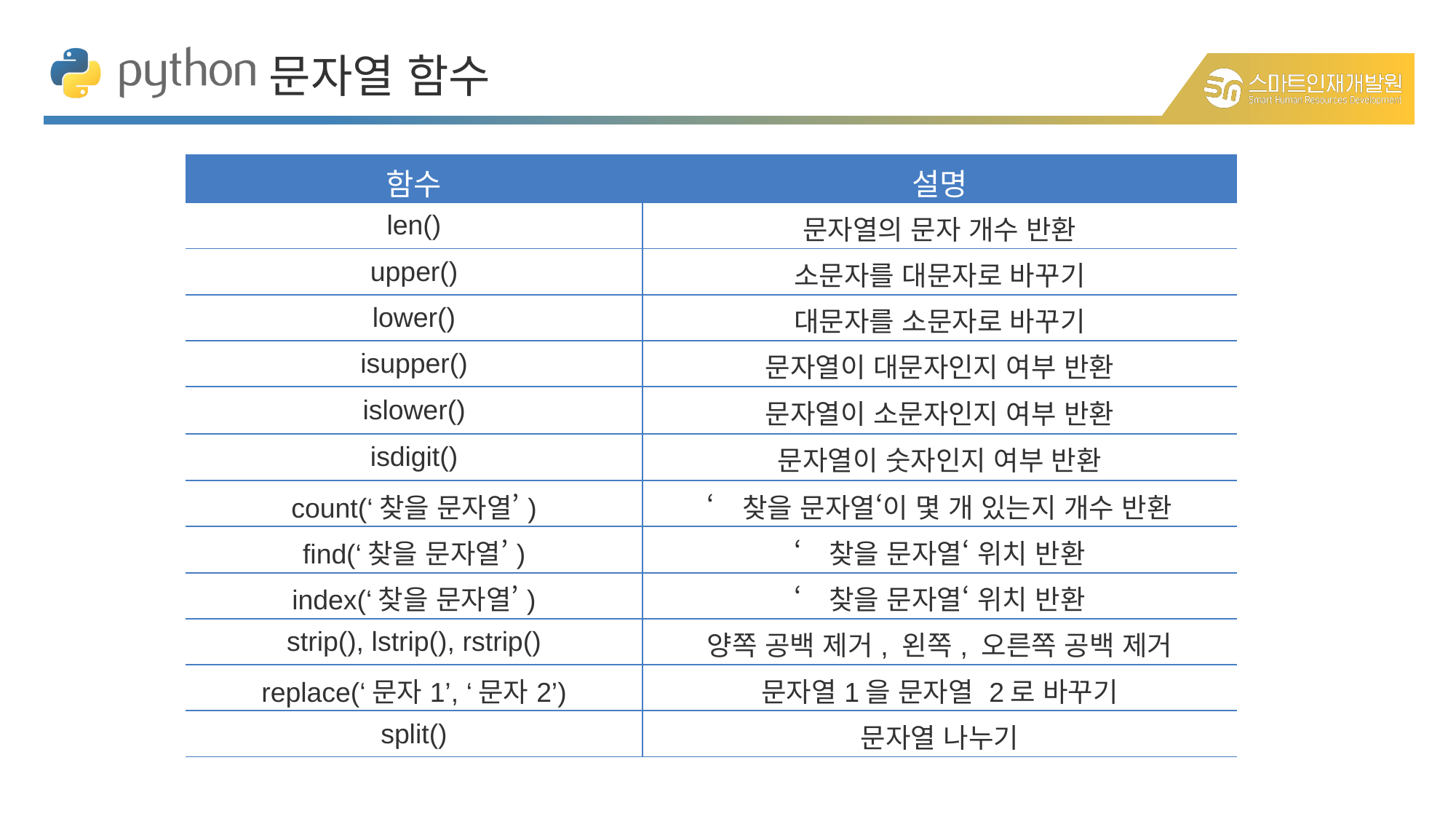

문자열 함수
| 함수 | 설명 |
| --- | --- |
| len() | 문자열의 문자 개수 반환 |
| upper() | 소문자를 대문자로 바꾸기 |
| lower() | 대문자를 소문자로 바꾸기 |
| isupper() | 문자열이 대문자인지 여부 반환 |
| islower() | 문자열이 소문자인지 여부 반환 |
| isdigit() | 문자열이 숫자인지 여부 반환 |
| count(‘찾을 문자열’) | ‘찾을 문자열‘이 몇 개 있는지 개수 반환 |
| find(‘찾을 문자열’) | ‘찾을 문자열‘ 위치 반환 |
| index(‘찾을 문자열’) | ‘찾을 문자열‘ 위치 반환 |
| strip(), lstrip(), rstrip() | 양쪽 공백 제거, 왼쪽, 오른쪽 공백 제거 |
| replace(‘문자1’, ‘문자2’) | 문자열1을 문자열 2로 바꾸기 |
| split() | 문자열 나누기 |